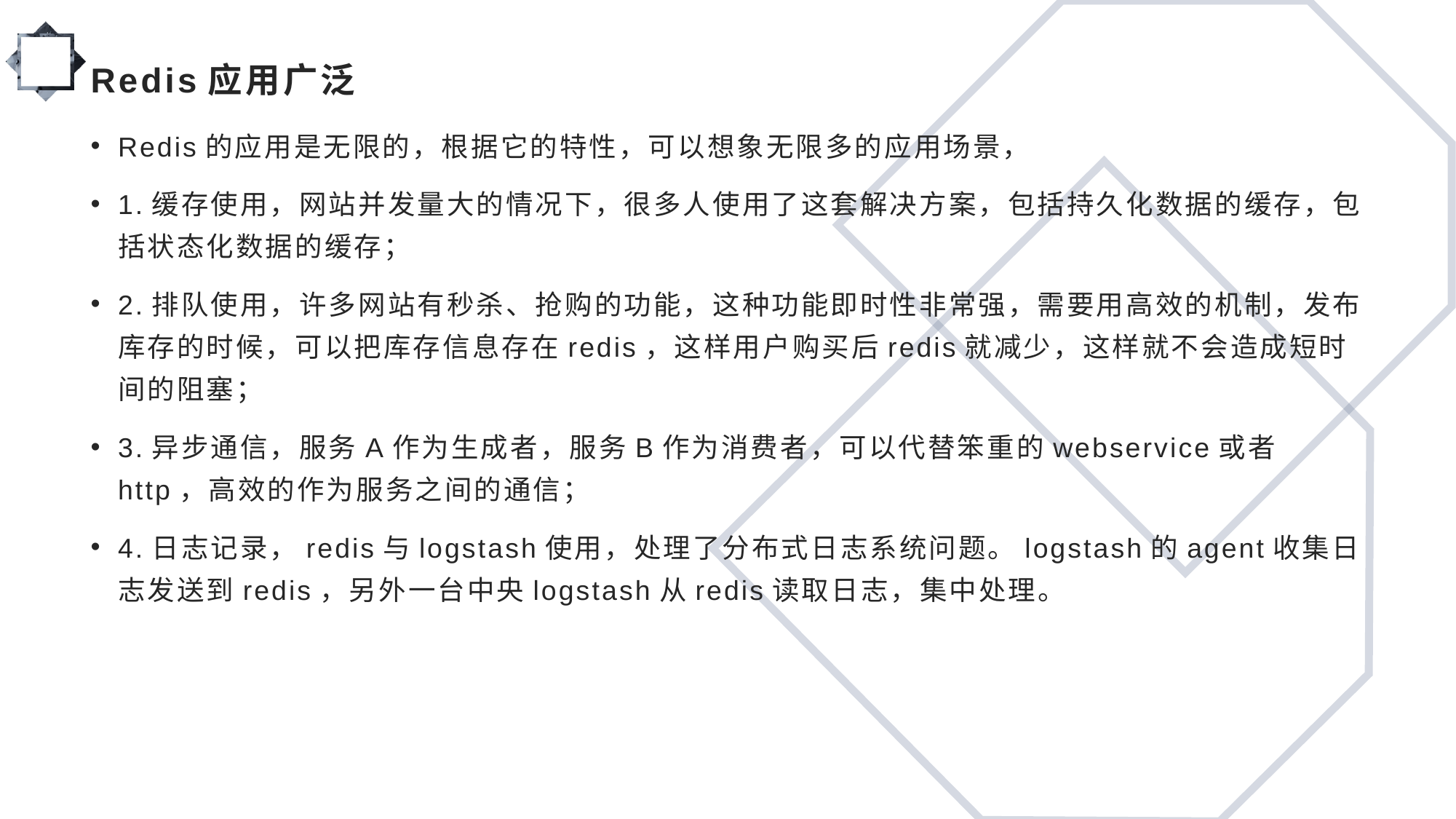

# Redis应用广泛
Redis的应用是无限的，根据它的特性，可以想象无限多的应用场景，
1.缓存使用，网站并发量大的情况下，很多人使用了这套解决方案，包括持久化数据的缓存，包括状态化数据的缓存；
2.排队使用，许多网站有秒杀、抢购的功能，这种功能即时性非常强，需要用高效的机制，发布库存的时候，可以把库存信息存在redis，这样用户购买后redis就减少，这样就不会造成短时间的阻塞；
3.异步通信，服务A作为生成者，服务B作为消费者，可以代替笨重的webservice或者http，高效的作为服务之间的通信；
4.日志记录，redis与logstash使用，处理了分布式日志系统问题。logstash的agent收集日志发送到redis，另外一台中央logstash从redis读取日志，集中处理。